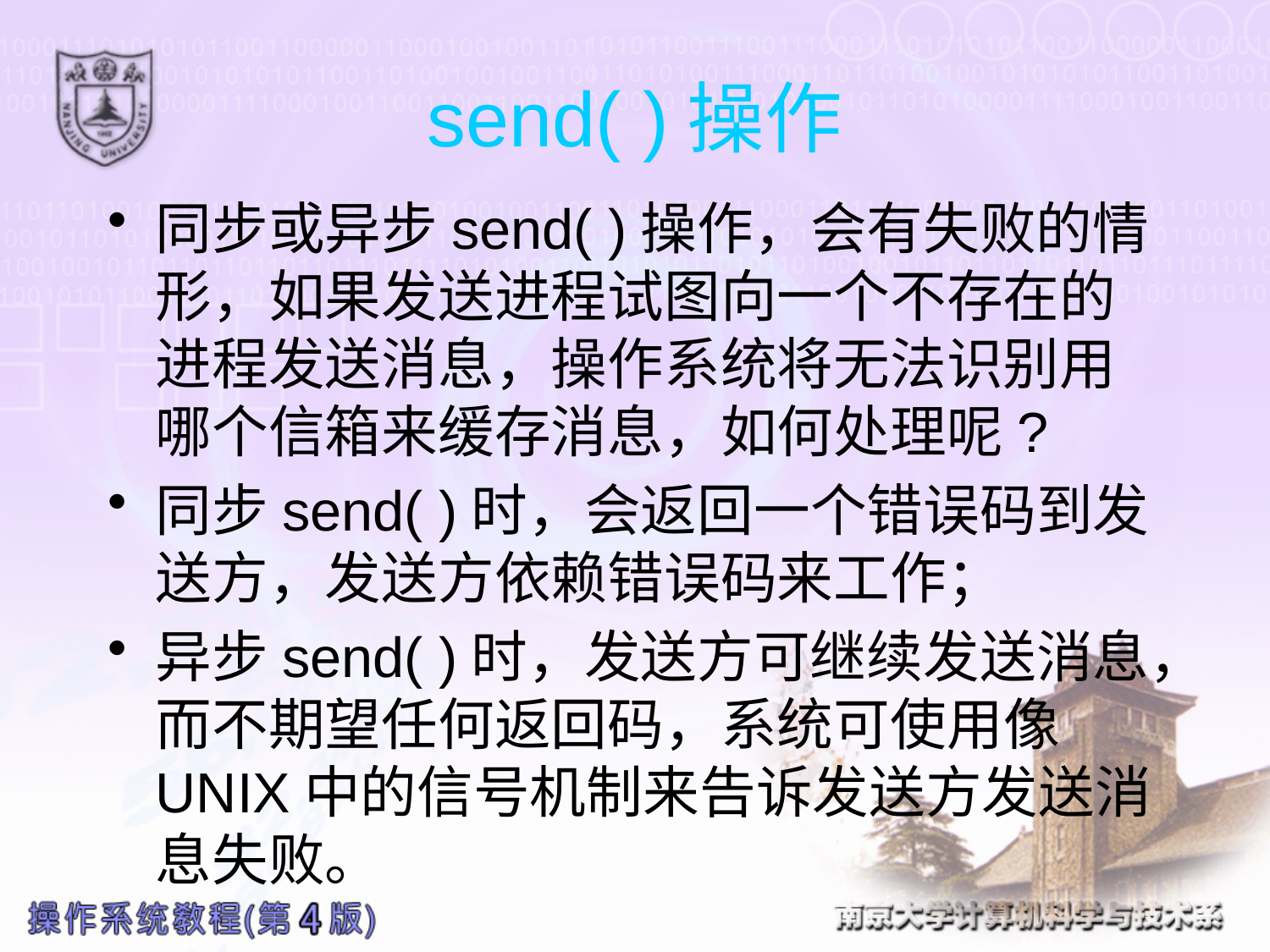

# send( )操作
同步或异步send( )操作，会有失败的情形，如果发送进程试图向一个不存在的进程发送消息，操作系统将无法识别用哪个信箱来缓存消息，如何处理呢?
同步send( )时，会返回一个错误码到发送方，发送方依赖错误码来工作；
异步send( )时，发送方可继续发送消息，而不期望任何返回码，系统可使用像UNIX中的信号机制来告诉发送方发送消息失败。